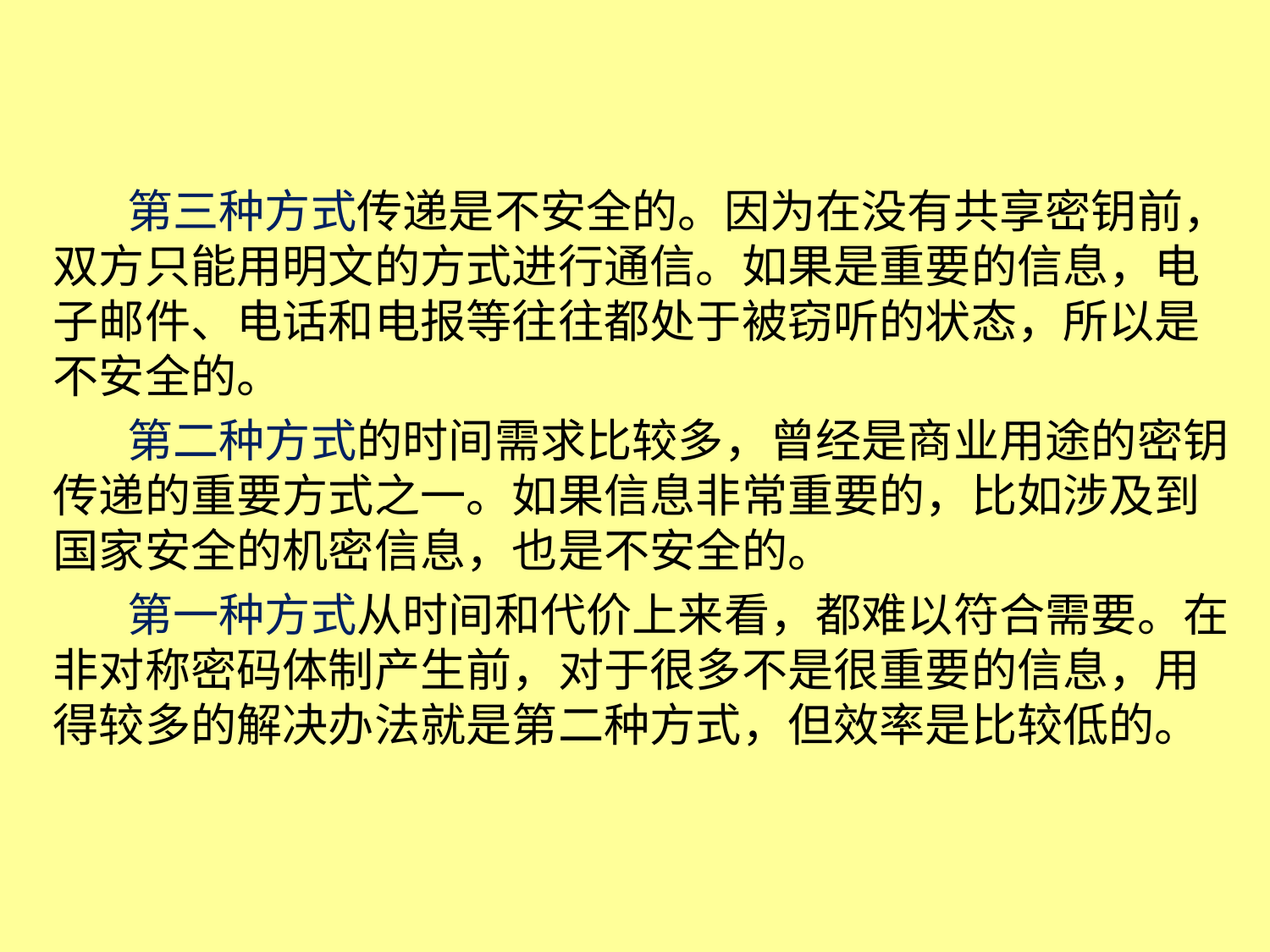

#
第三种方式传递是不安全的。因为在没有共享密钥前，双方只能用明文的方式进行通信。如果是重要的信息，电子邮件、电话和电报等往往都处于被窃听的状态，所以是不安全的。
第二种方式的时间需求比较多，曾经是商业用途的密钥传递的重要方式之一。如果信息非常重要的，比如涉及到国家安全的机密信息，也是不安全的。
第一种方式从时间和代价上来看，都难以符合需要。在非对称密码体制产生前，对于很多不是很重要的信息，用得较多的解决办法就是第二种方式，但效率是比较低的。